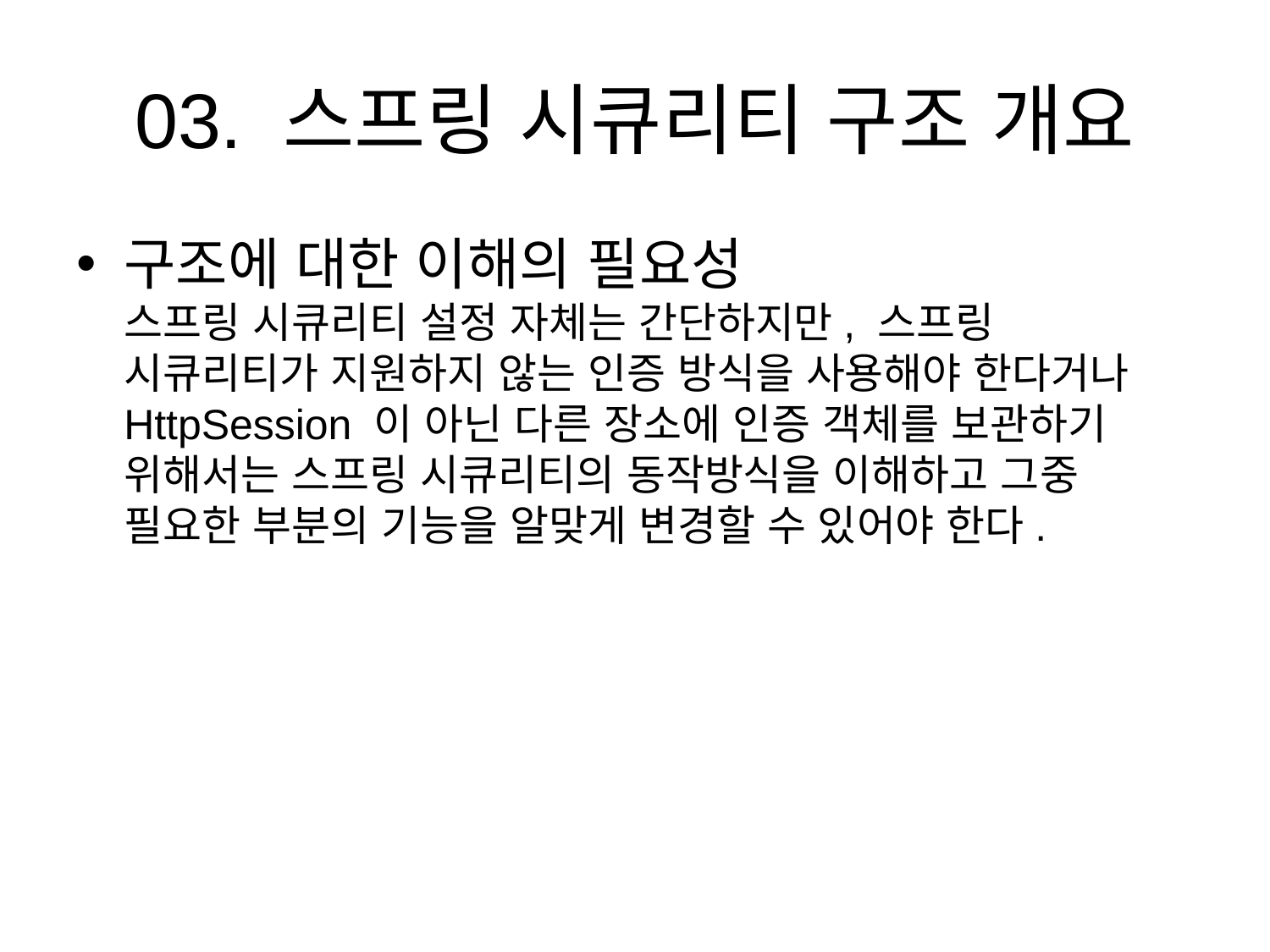

# 03. 스프링 시큐리티 구조 개요
구조에 대한 이해의 필요성
스프링 시큐리티 설정 자체는 간단하지만, 스프링 시큐리티가 지원하지 않는 인증 방식을 사용해야 한다거나 HttpSession 이 아닌 다른 장소에 인증 객체를 보관하기 위해서는 스프링 시큐리티의 동작방식을 이해하고 그중 필요한 부분의 기능을 알맞게 변경할 수 있어야 한다.